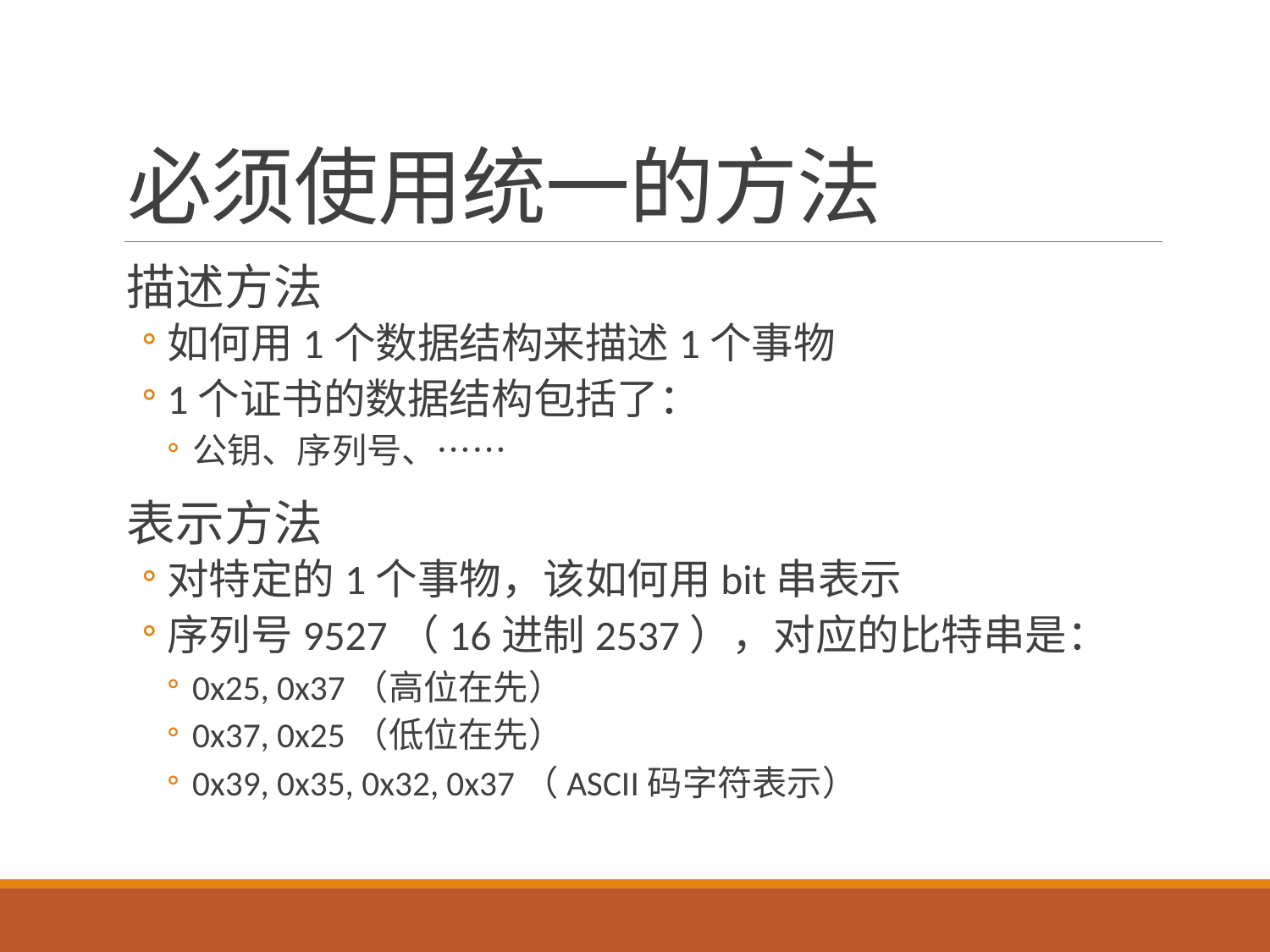

# 必须使用统一的方法
描述方法
如何用1个数据结构来描述1个事物
1个证书的数据结构包括了：
公钥、序列号、……
表示方法
对特定的1个事物，该如何用bit串表示
序列号9527（16进制2537），对应的比特串是：
0x25, 0x37（高位在先）
0x37, 0x25（低位在先）
0x39, 0x35, 0x32, 0x37（ASCII码字符表示）
94